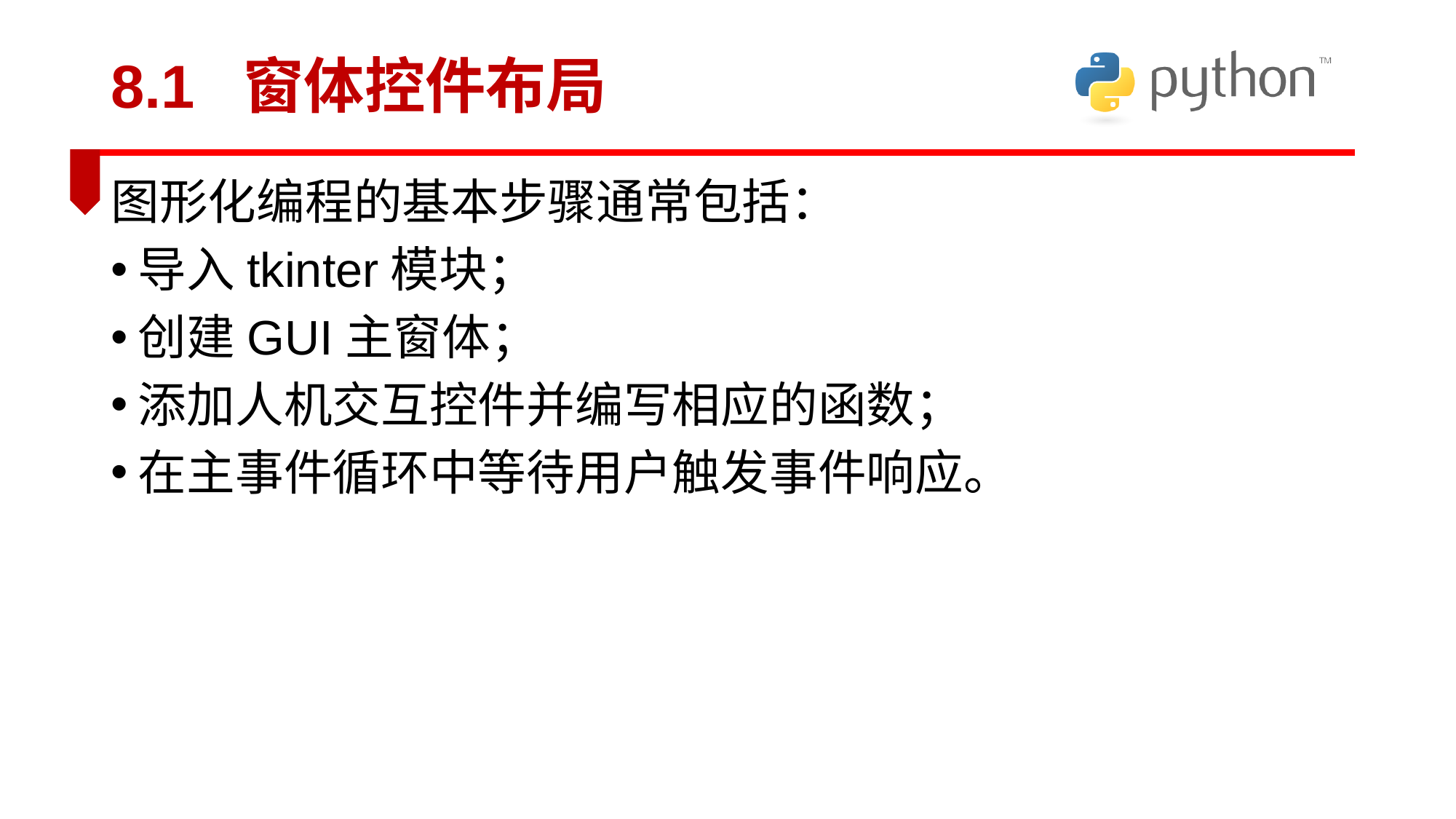

# 8.1  窗体控件布局
图形化编程的基本步骤通常包括：
导入tkinter模块；
创建GUI主窗体；
添加人机交互控件并编写相应的函数；
在主事件循环中等待用户触发事件响应。